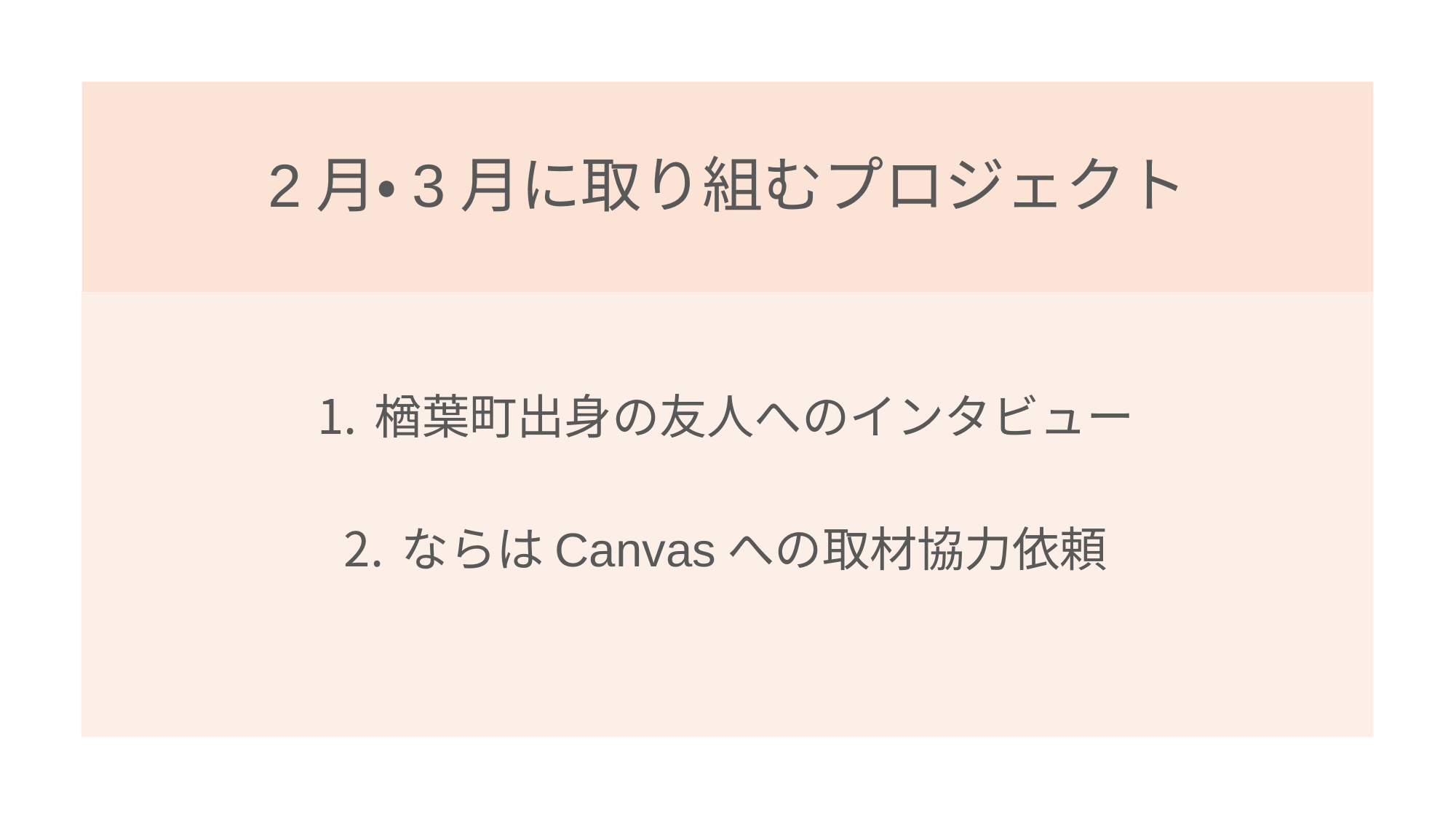

# 2月・3月に取り組むプロジェクト

楢葉町出身の友人へのインタビュー

ならはCanvasへの取材協力依頼